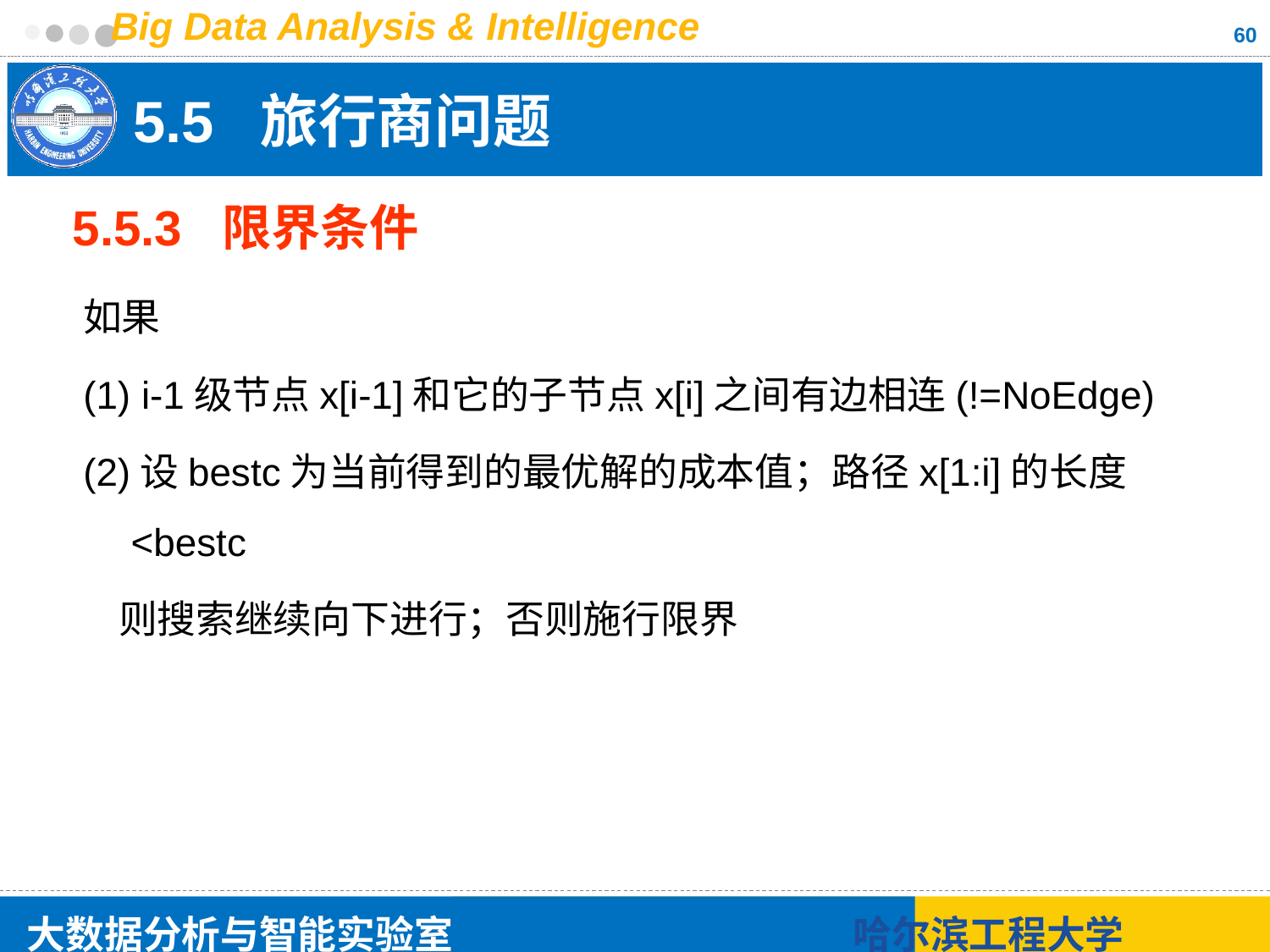

60
# 5.5  旅行商问题
5.5.3  限界条件
如果
(1) i-1级节点x[i-1]和它的子节点x[i]之间有边相连(!=NoEdge)
(2)设bestc为当前得到的最优解的成本值；路径x[1:i]的长度<bestc
   则搜索继续向下进行；否则施行限界